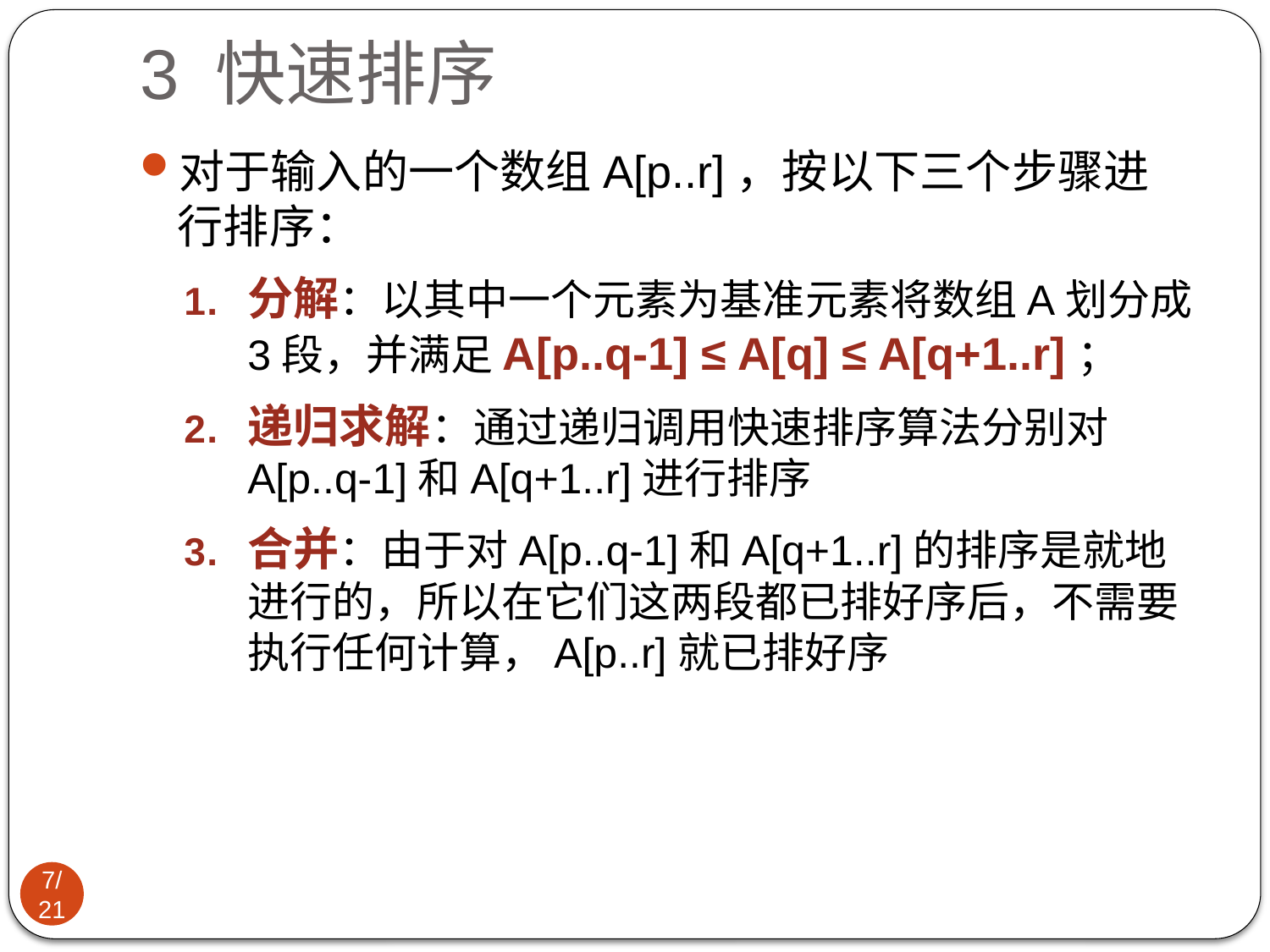

# 3 快速排序
对于输入的一个数组A[p..r]，按以下三个步骤进行排序：
分解：以其中一个元素为基准元素将数组A划分成3段，并满足A[p..q-1] ≤ A[q] ≤ A[q+1..r]；
递归求解：通过递归调用快速排序算法分别对
A[p..q-1]和A[q+1..r]进行排序
合并：由于对A[p..q-1]和A[q+1..r]的排序是就地进行的，所以在它们这两段都已排好序后，不需要执行任何计算，A[p..r]就已排好序

7/21